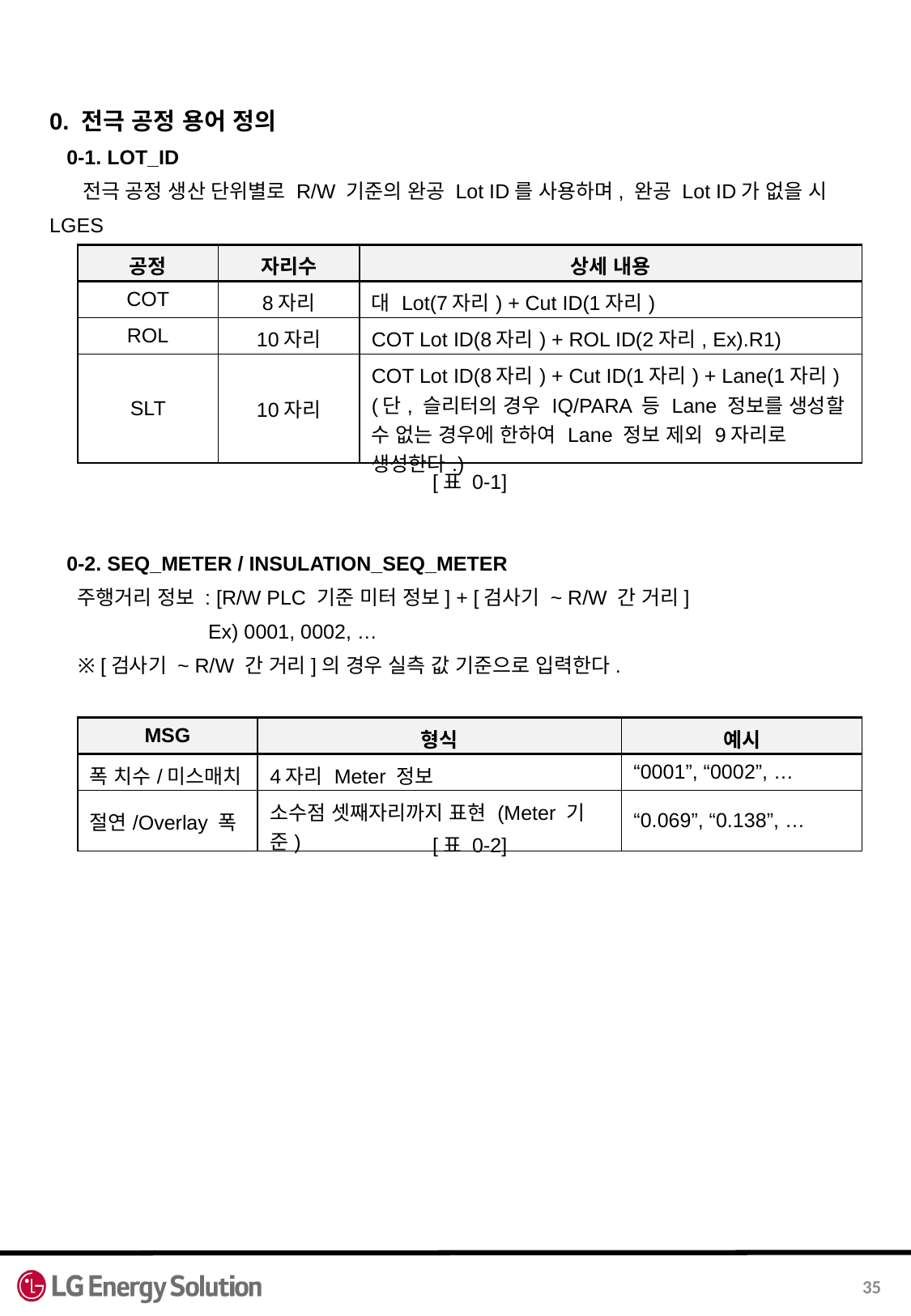

0. 전극 공정 용어 정의
   0-1. LOT_ID
     전극 공정 생산 단위별로 R/W 기준의 완공 Lot ID를 사용하며, 완공 Lot ID가 없을 시 LGES
     담당자에게 확인하여 가이드를 받는다.

   0-2. SEQ_METER / INSULATION_SEQ_METER
    주행거리 정보 : [R/W PLC 기준 미터 정보] + [검사기 ~ R/W 간 거리]
                            Ex) 0001, 0002, …
     ※ [검사기 ~ R/W 간 거리]의 경우 실측 값 기준으로 입력한다.

     [MSG 내 Data 표시 방법]

| 공정 | 자리수 | 상세 내용 |
| --- | --- | --- |
| COT | 8자리 | 대 Lot(7자리) + Cut ID(1자리) |
| ROL | 10자리 | COT Lot ID(8자리) + ROL ID(2자리, Ex).R1) |
| SLT | 10자리 | COT Lot ID(8자리) + Cut ID(1자리) + Lane(1자리) (단, 슬리터의 경우 IQ/PARA 등 Lane 정보를 생성할 수 없는 경우에 한하여 Lane 정보 제외 9자리로 생성한다.) |
[표 0-1]
| MSG | 형식 | 예시 |
| --- | --- | --- |
| 폭 치수/미스매치 | 4자리 Meter 정보 | “0001”, “0002”, … |
| 절연/Overlay 폭 | 소수점 셋째자리까지 표현 (Meter 기준) | “0.069”, “0.138”, … |
[표 0-2]
35